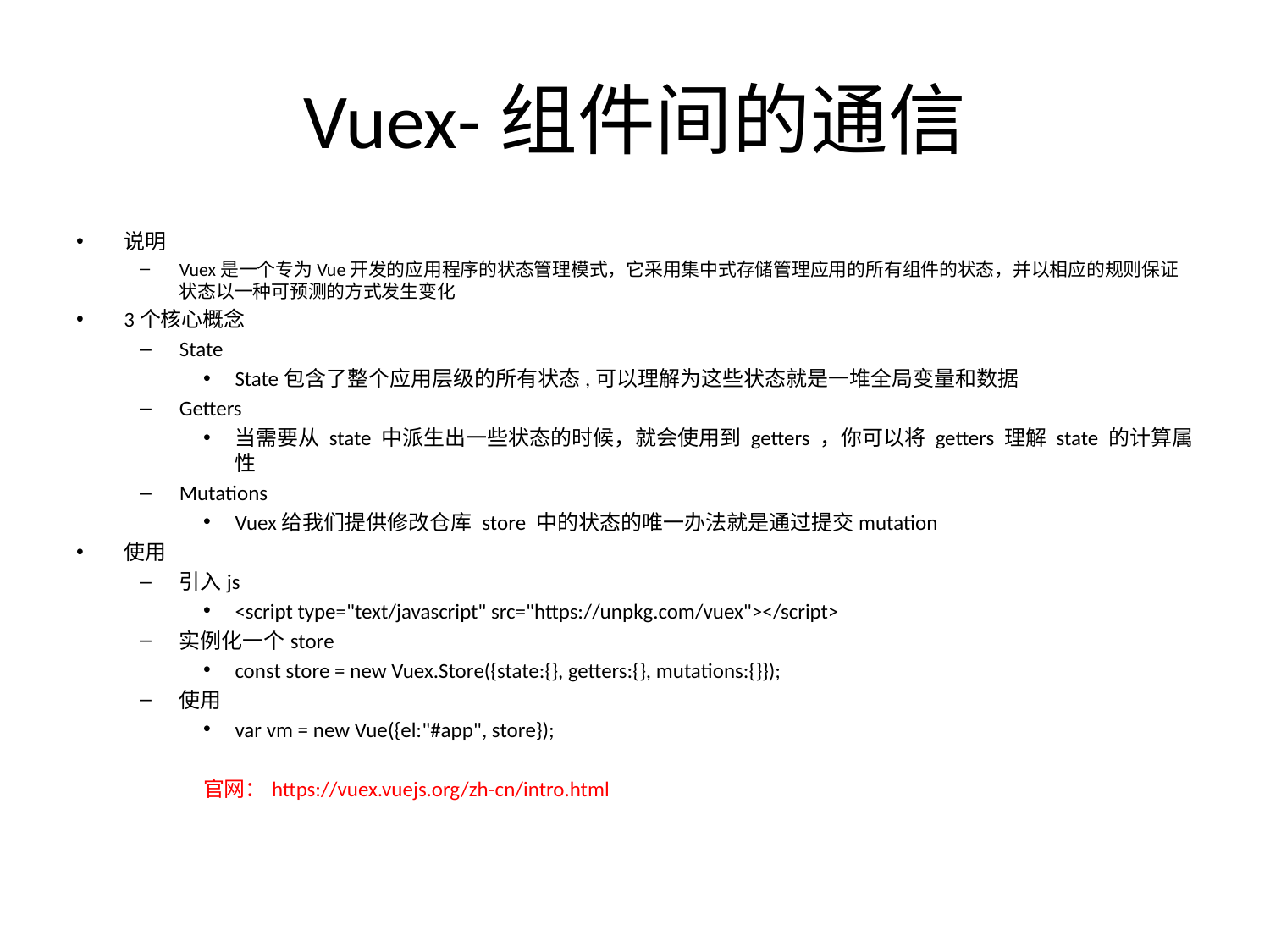

# Vuex-组件间的通信
说明
Vuex是一个专为Vue开发的应用程序的状态管理模式，它采用集中式存储管理应用的所有组件的状态，并以相应的规则保证状态以一种可预测的方式发生变化
3个核心概念
State
State包含了整个应用层级的所有状态,可以理解为这些状态就是一堆全局变量和数据
Getters
当需要从 state 中派生出一些状态的时候，就会使用到 getters ，你可以将 getters 理解 state 的计算属性
Mutations
Vuex给我们提供修改仓库 store 中的状态的唯一办法就是通过提交mutation
使用
引入js
<script type="text/javascript" src="https://unpkg.com/vuex"></script>
实例化一个store
const store = new Vuex.Store({state:{}, getters:{}, mutations:{}});
使用
var vm = new Vue({el:"#app", store});

官网：https://vuex.vuejs.org/zh-cn/intro.html